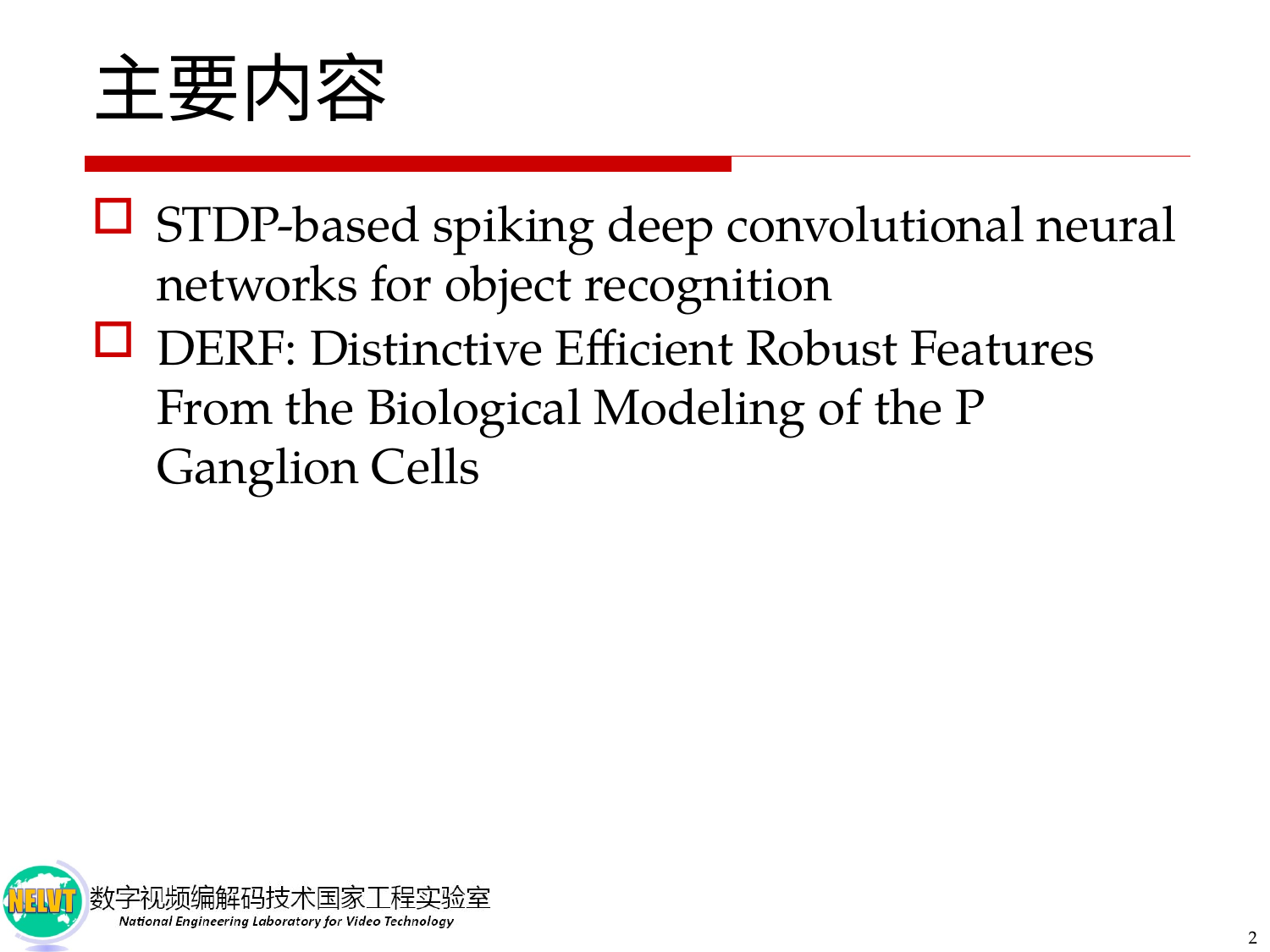

# 主要内容
STDP-based spiking deep convolutional neural networks for object recognition
DERF: Distinctive Efficient Robust Features From the Biological Modeling of the P Ganglion Cells
2